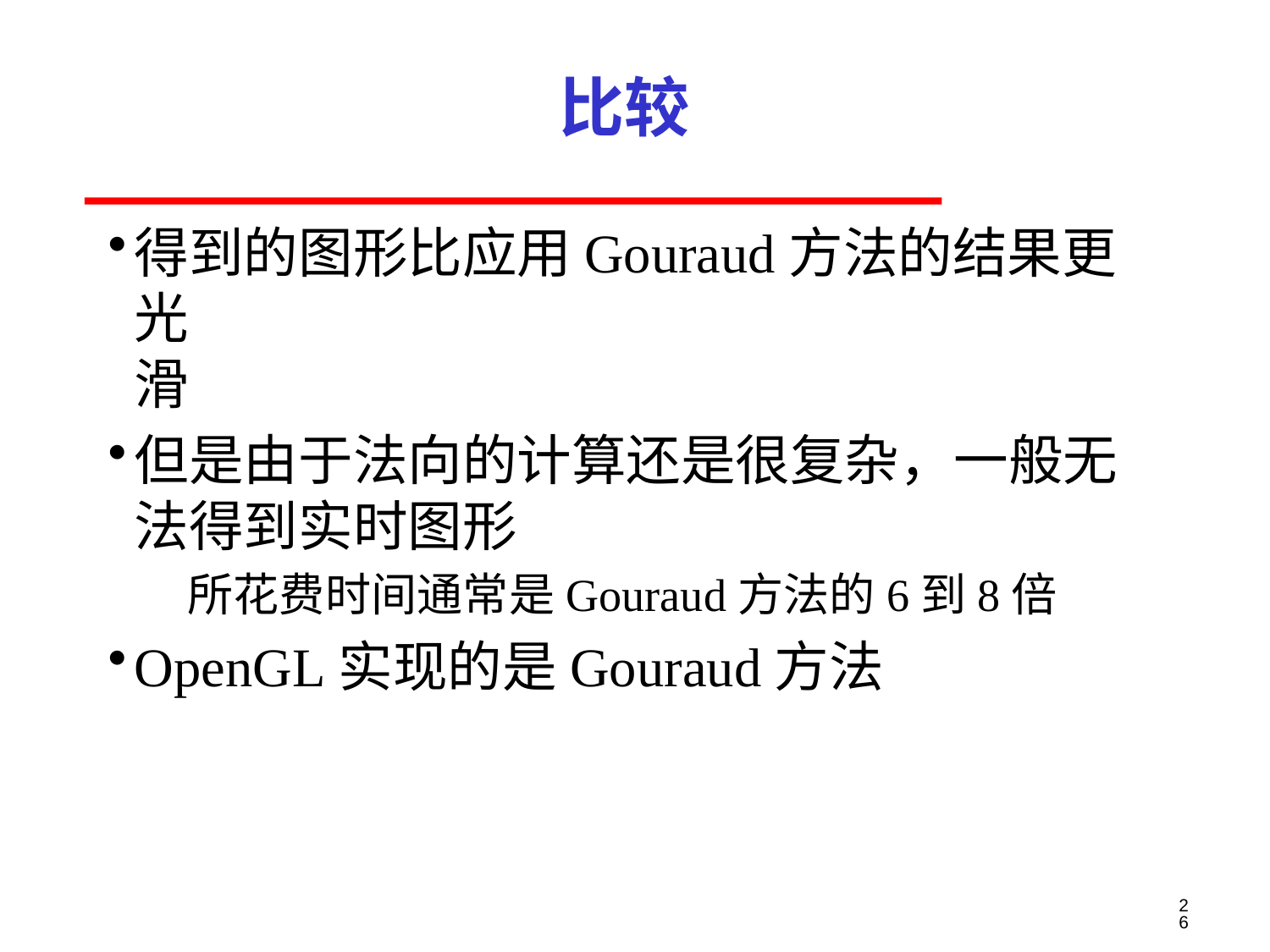

# 比较
得到的图形比应用Gouraud方法的结果更光
滑
但是由于法向的计算还是很复杂，一般无
法得到实时图形
所花费时间通常是Gouraud方法的6到8倍
OpenGL实现的是Gouraud方法
26